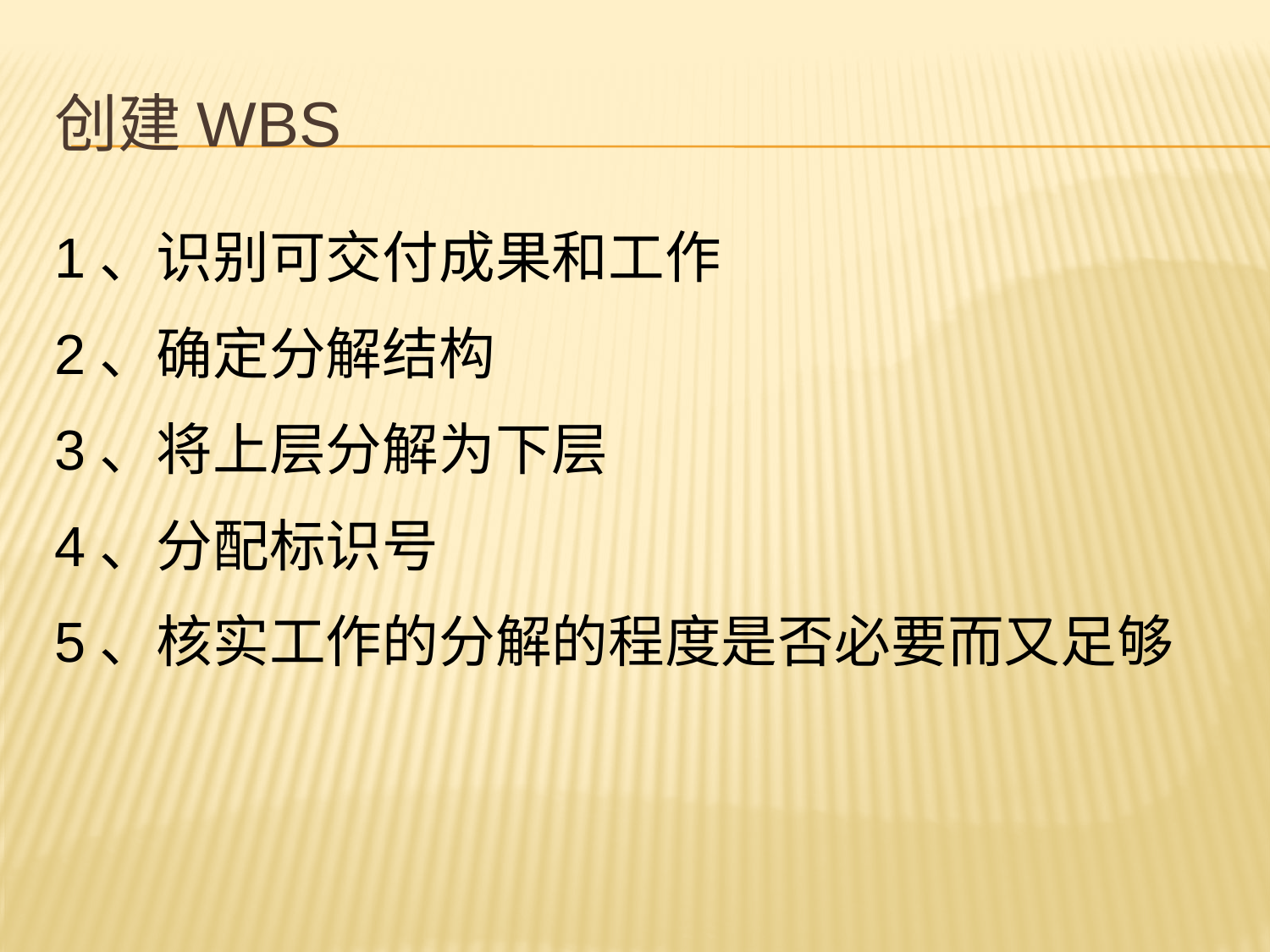

# 创建WBS
1、识别可交付成果和工作
2、确定分解结构
3、将上层分解为下层
4、分配标识号
5、核实工作的分解的程度是否必要而又足够